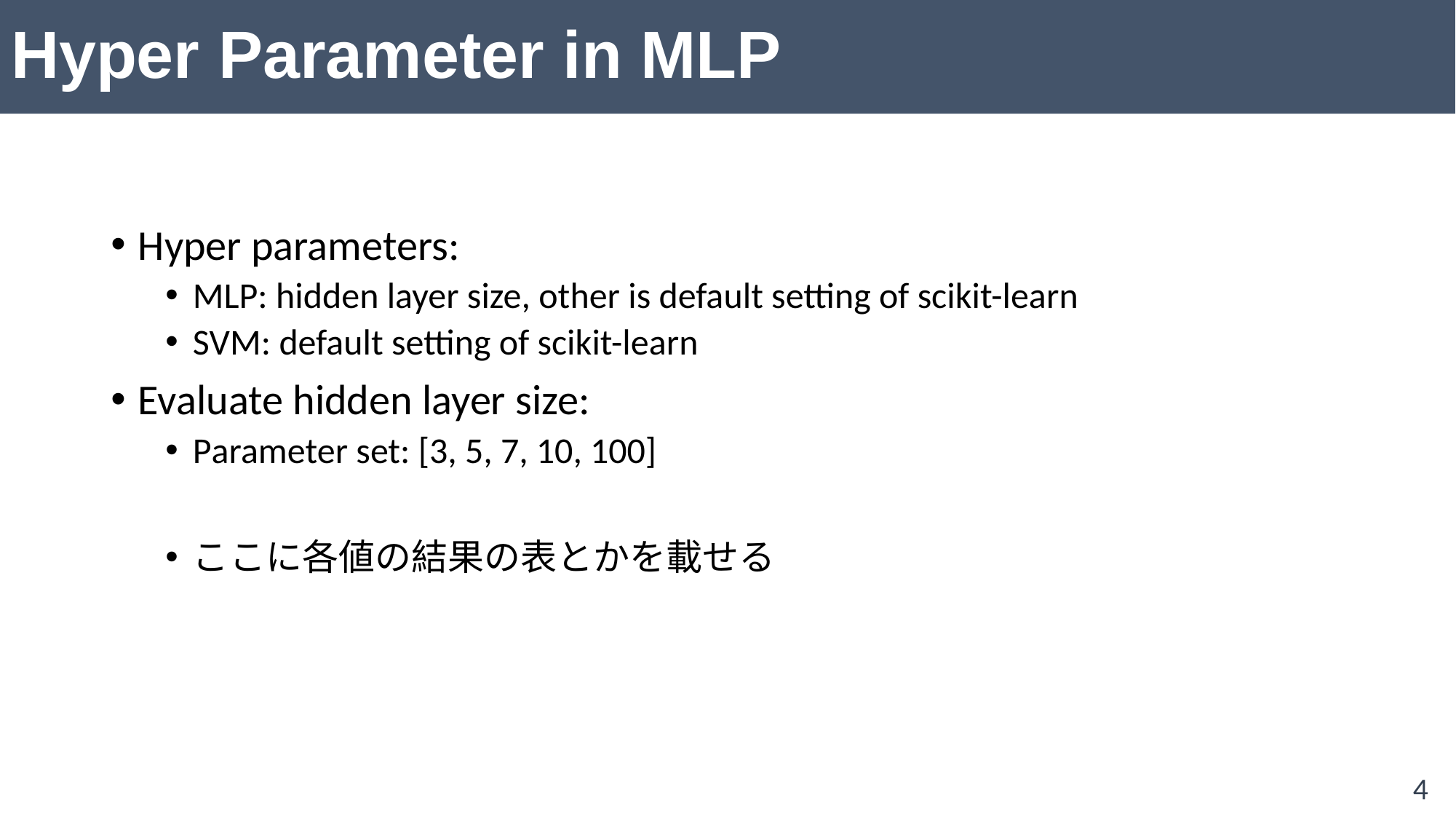

# Hyper Parameter in MLP
Hyper parameters:
MLP: hidden layer size, other is default setting of scikit-learn
SVM: default setting of scikit-learn
Evaluate hidden layer size:
Parameter set: [3, 5, 7, 10, 100]

ここに各値の結果の表とかを載せる
4